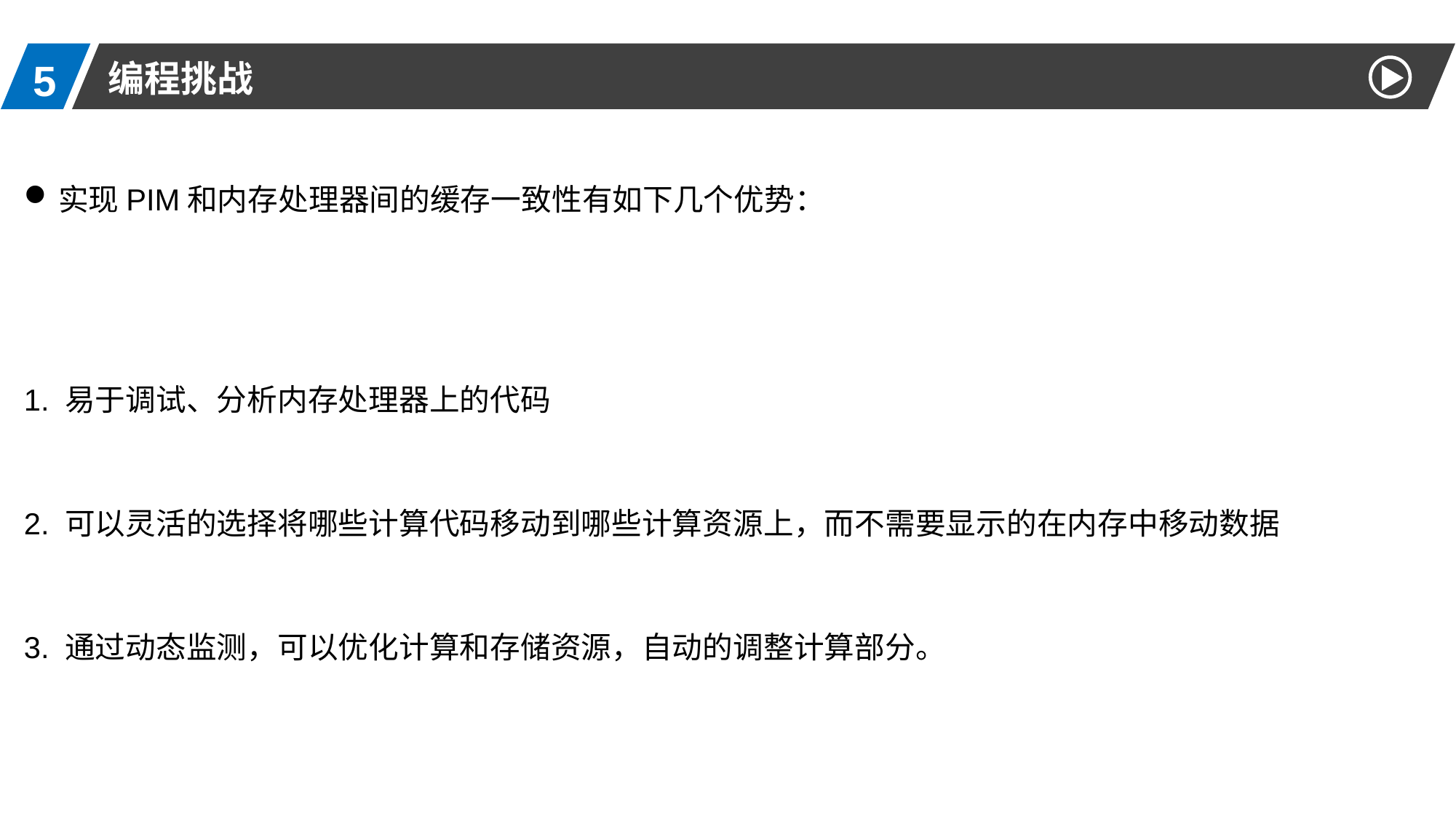

5
编程挑战

实现PIM和内存处理器间的缓存一致性有如下几个优势：

1. 易于调试、分析内存处理器上的代码
2. 可以灵活的选择将哪些计算代码移动到哪些计算资源上，而不需要显示的在内存中移动数据
3. 通过动态监测，可以优化计算和存储资源，自动的调整计算部分。